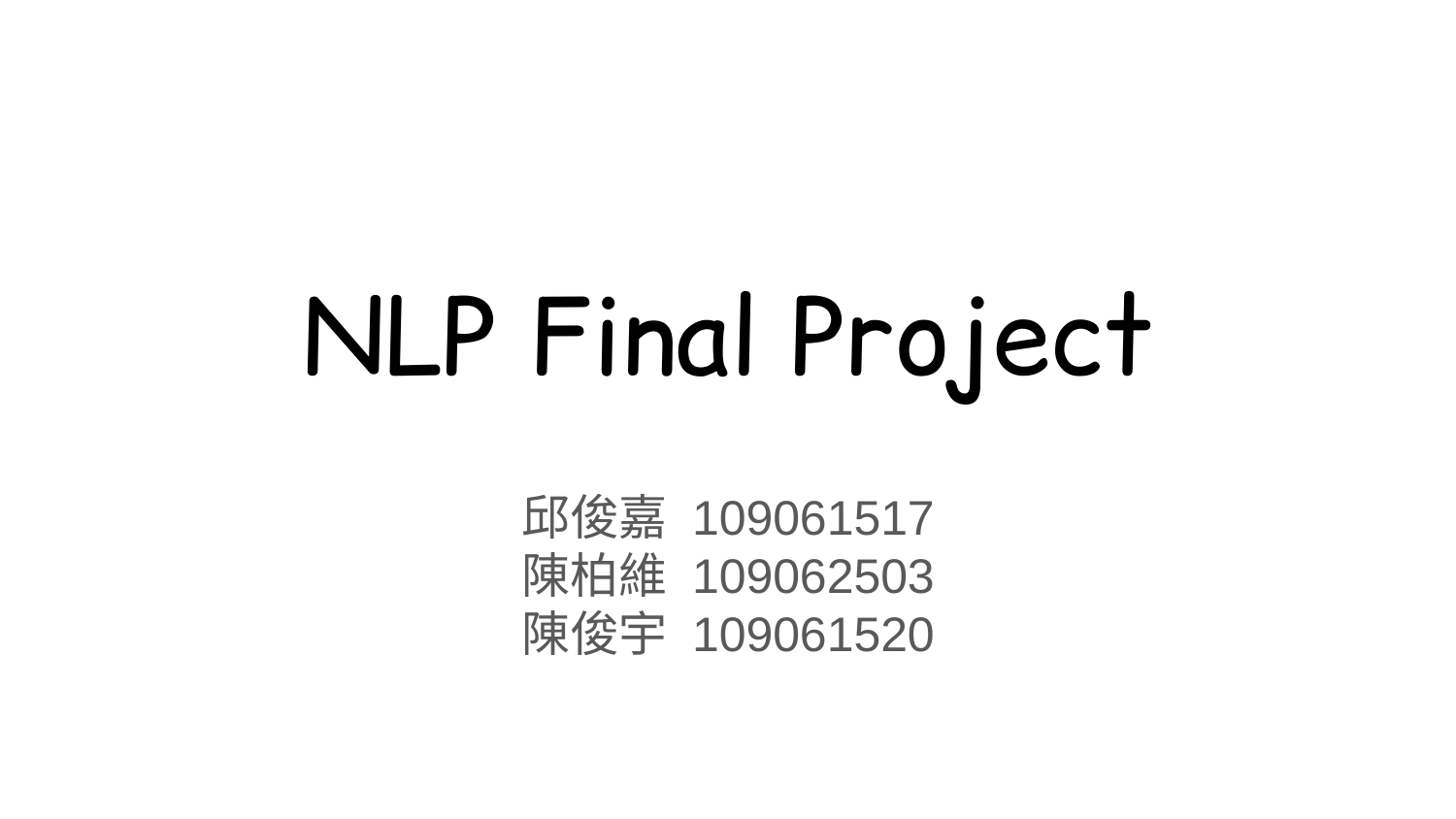

# NLP Final Project
邱俊嘉 109061517
陳柏維 109062503
陳俊宇 109061520